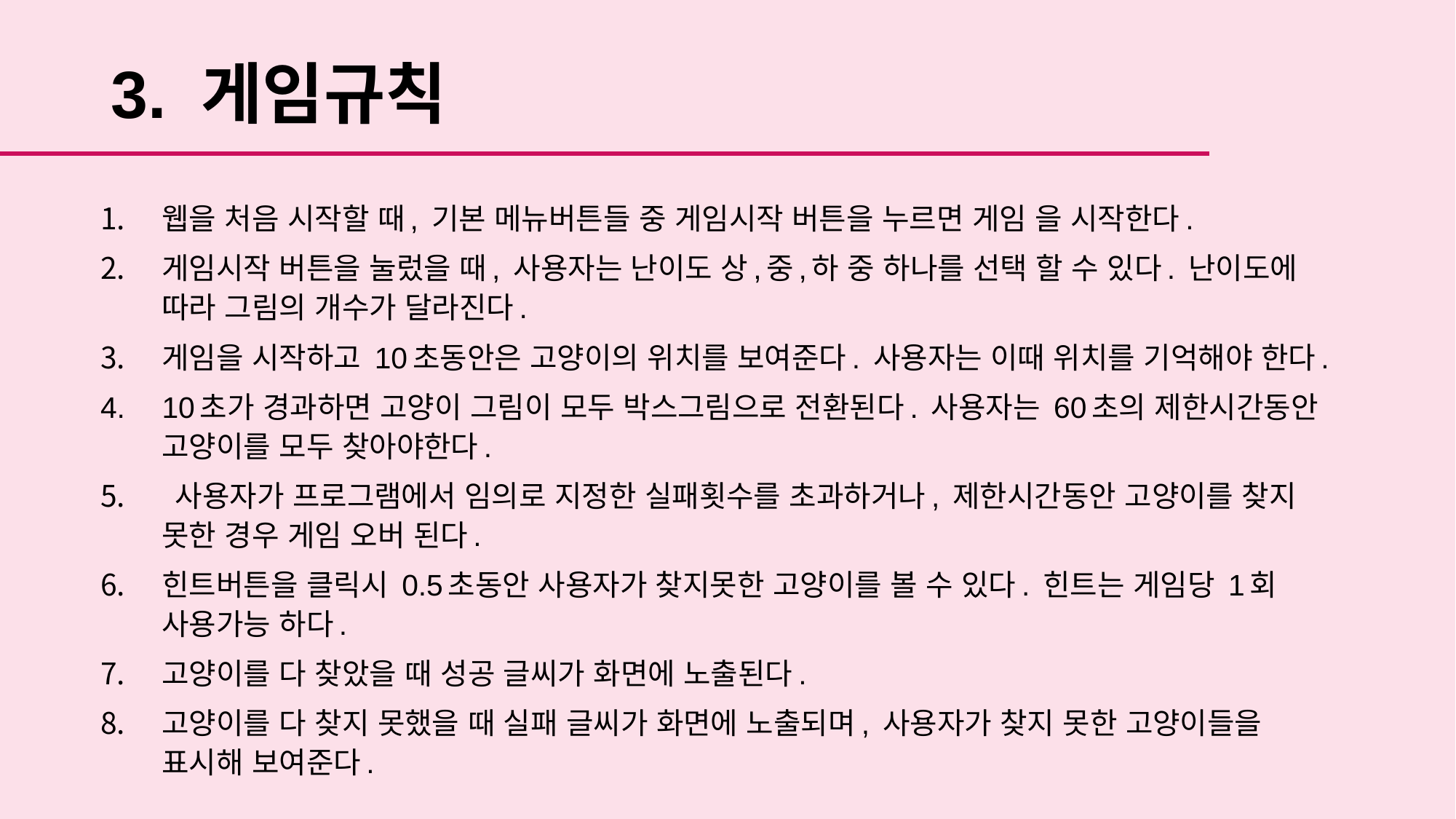

# 3. 게임규칙
웹을 처음 시작할 때, 기본 메뉴버튼들 중 게임시작 버튼을 누르면 게임 을 시작한다.
게임시작 버튼을 눌렀을 때, 사용자는 난이도 상,중,하 중 하나를 선택 할 수 있다. 난이도에 따라 그림의 개수가 달라진다.
게임을 시작하고 10초동안은 고양이의 위치를 보여준다. 사용자는 이때 위치를 기억해야 한다.
10초가 경과하면 고양이 그림이 모두 박스그림으로 전환된다. 사용자는 60초의 제한시간동안 고양이를 모두 찾아야한다.
 사용자가 프로그램에서 임의로 지정한 실패횟수를 초과하거나, 제한시간동안 고양이를 찾지 못한 경우 게임 오버 된다.
힌트버튼을 클릭시 0.5초동안 사용자가 찾지못한 고양이를 볼 수 있다. 힌트는 게임당 1회 사용가능 하다.
고양이를 다 찾았을 때 성공 글씨가 화면에 노출된다.
고양이를 다 찾지 못했을 때 실패 글씨가 화면에 노출되며, 사용자가 찾지 못한 고양이들을 표시해 보여준다.